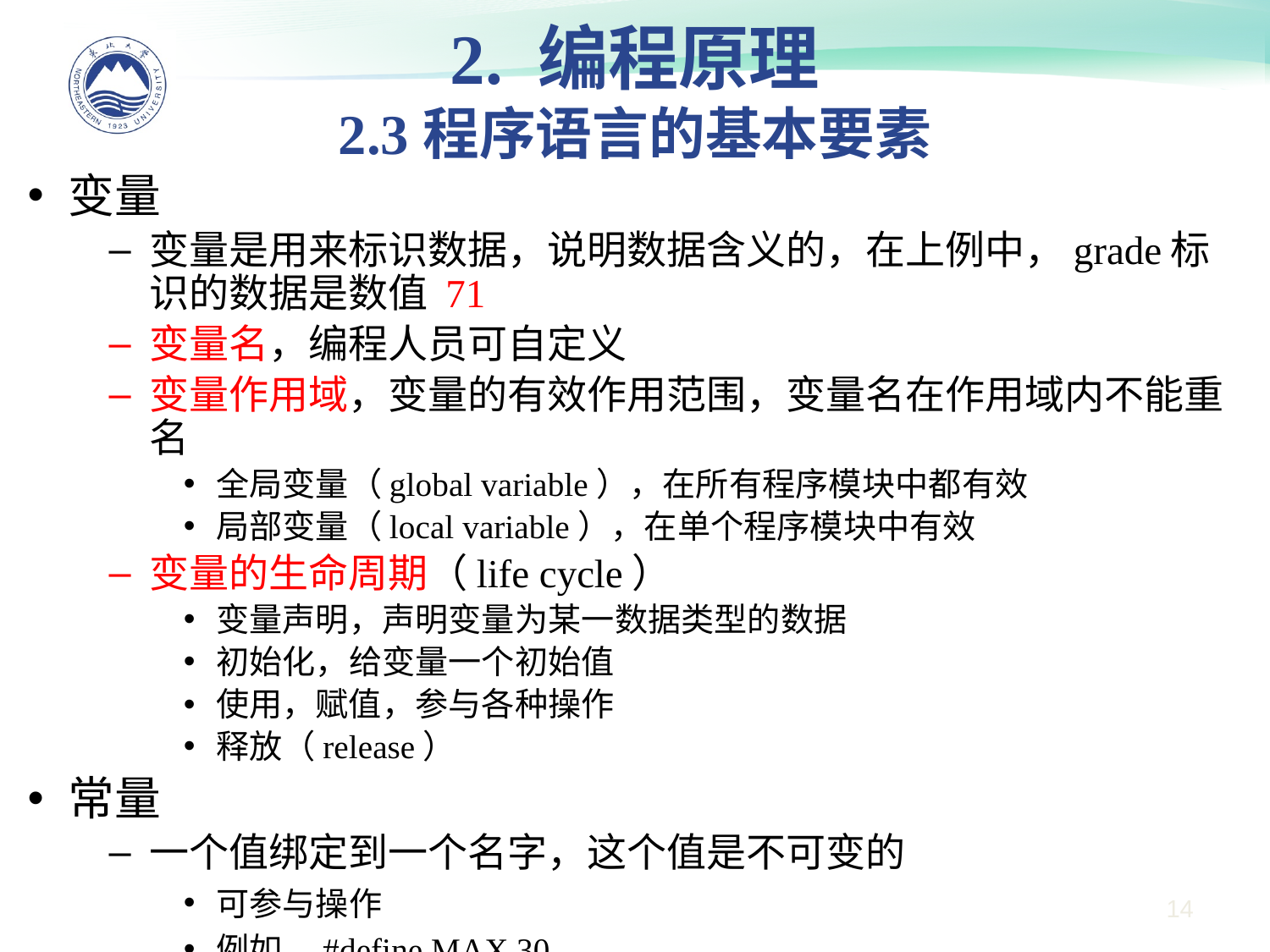

2. 编程原理
2.3程序语言的基本要素
变量
变量是用来标识数据，说明数据含义的，在上例中，grade标识的数据是数值 71
变量名，编程人员可自定义
变量作用域，变量的有效作用范围，变量名在作用域内不能重名
全局变量（global variable），在所有程序模块中都有效
局部变量（local variable），在单个程序模块中有效
变量的生命周期（life cycle）
变量声明，声明变量为某一数据类型的数据
初始化，给变量一个初始值
使用，赋值，参与各种操作
释放（release）
常量
一个值绑定到一个名字，这个值是不可变的
可参与操作
例如，#define MAX 30
14